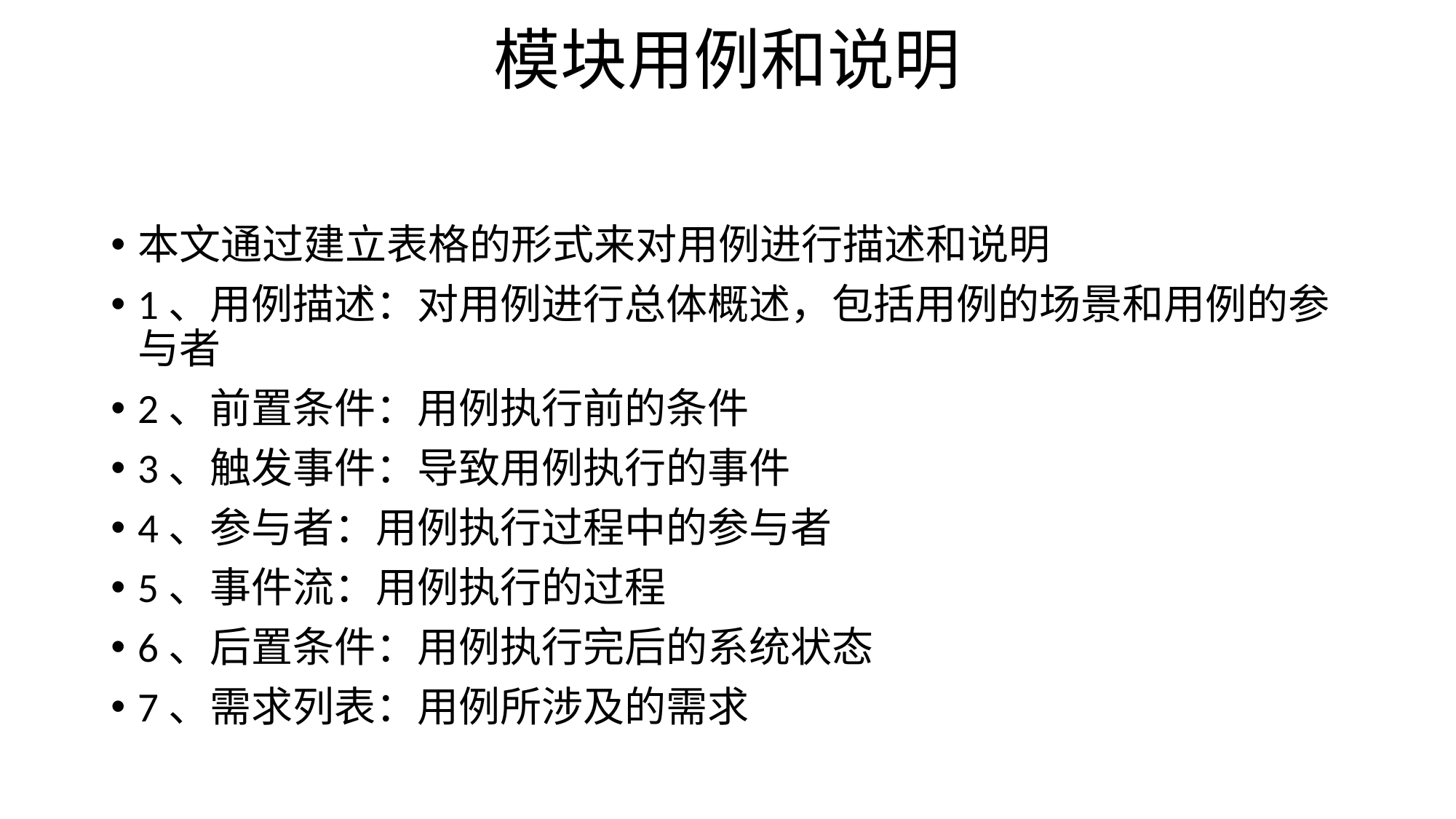

# 模块用例和说明
本文通过建立表格的形式来对用例进行描述和说明
1、用例描述：对用例进行总体概述，包括用例的场景和用例的参与者
2、前置条件：用例执行前的条件
3、触发事件：导致用例执行的事件
4、参与者：用例执行过程中的参与者
5、事件流：用例执行的过程
6、后置条件：用例执行完后的系统状态
7、需求列表：用例所涉及的需求